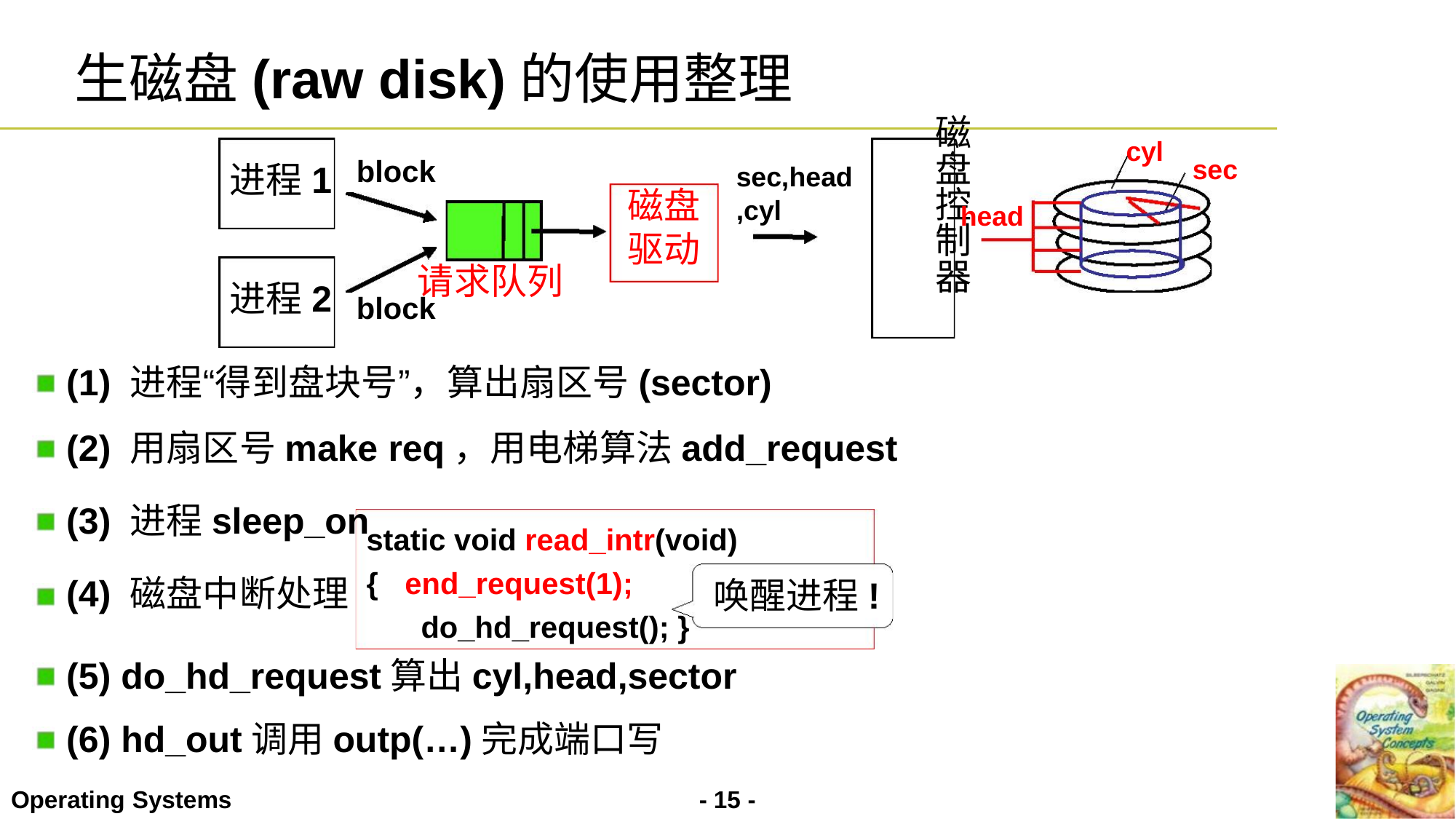

生磁盘(raw disk)的使用整理
磁
盘
控
制
器

cyl

block
sec

进程1
进程2
sec,head
,cyl

磁盘
驱动

head

请求队列
block
(1) 进程“得到盘块号”，算出扇区号(sector)
(2) 用扇区号make req，用电梯算法add_request

(3) 进程sleep_on

static void read_intr(void)
{ end_request(1);
(4) 磁盘中断处理
唤醒进程!

do_hd_request(); }
(5) do_hd_request算出cyl,head,sector
(6) hd_out调用outp(…)完成端口写

- 15 -
Operating Systems